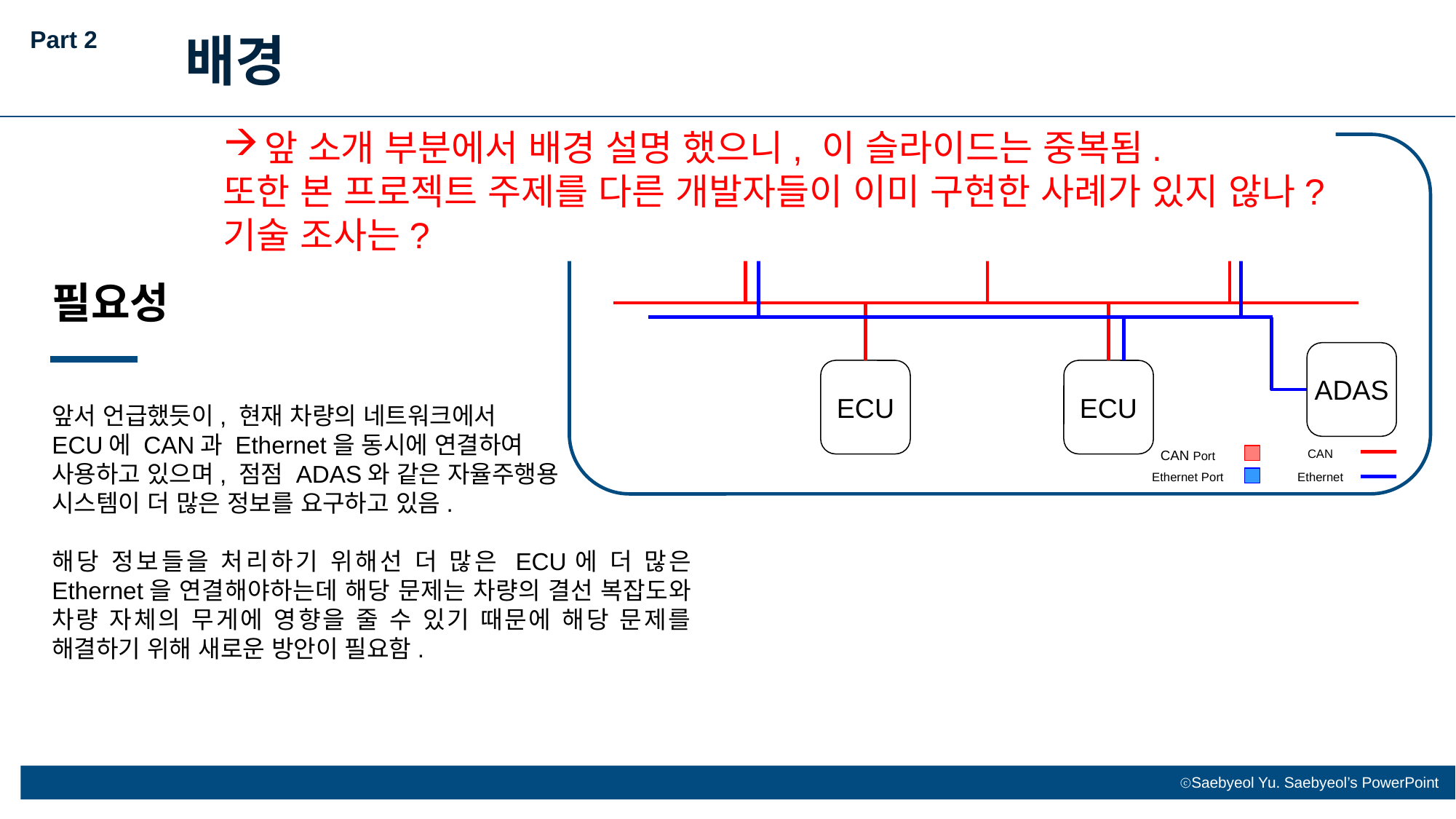

Part 2
배경
앞 소개 부분에서 배경 설명 했으니, 이 슬라이드는 중복됨.
또한 본 프로젝트 주제를 다른 개발자들이 이미 구현한 사례가 있지 않나?
기술 조사는?

ECU
ECU
ECU
ADAS
ECU
ECU
CAN
Ethernet
CAN Port

Ethernet Port

필요성
앞서 언급했듯이, 현재 차량의 네트워크에서
ECU에 CAN과 Ethernet을 동시에 연결하여
사용하고 있으며, 점점 ADAS와 같은 자율주행용
시스템이 더 많은 정보를 요구하고 있음.

해당 정보들을 처리하기 위해선 더 많은 ECU에 더 많은 Ethernet을 연결해야하는데 해당 문제는 차량의 결선 복잡도와 차량 자체의 무게에 영향을 줄 수 있기 때문에 해당 문제를 해결하기 위해 새로운 방안이 필요함.